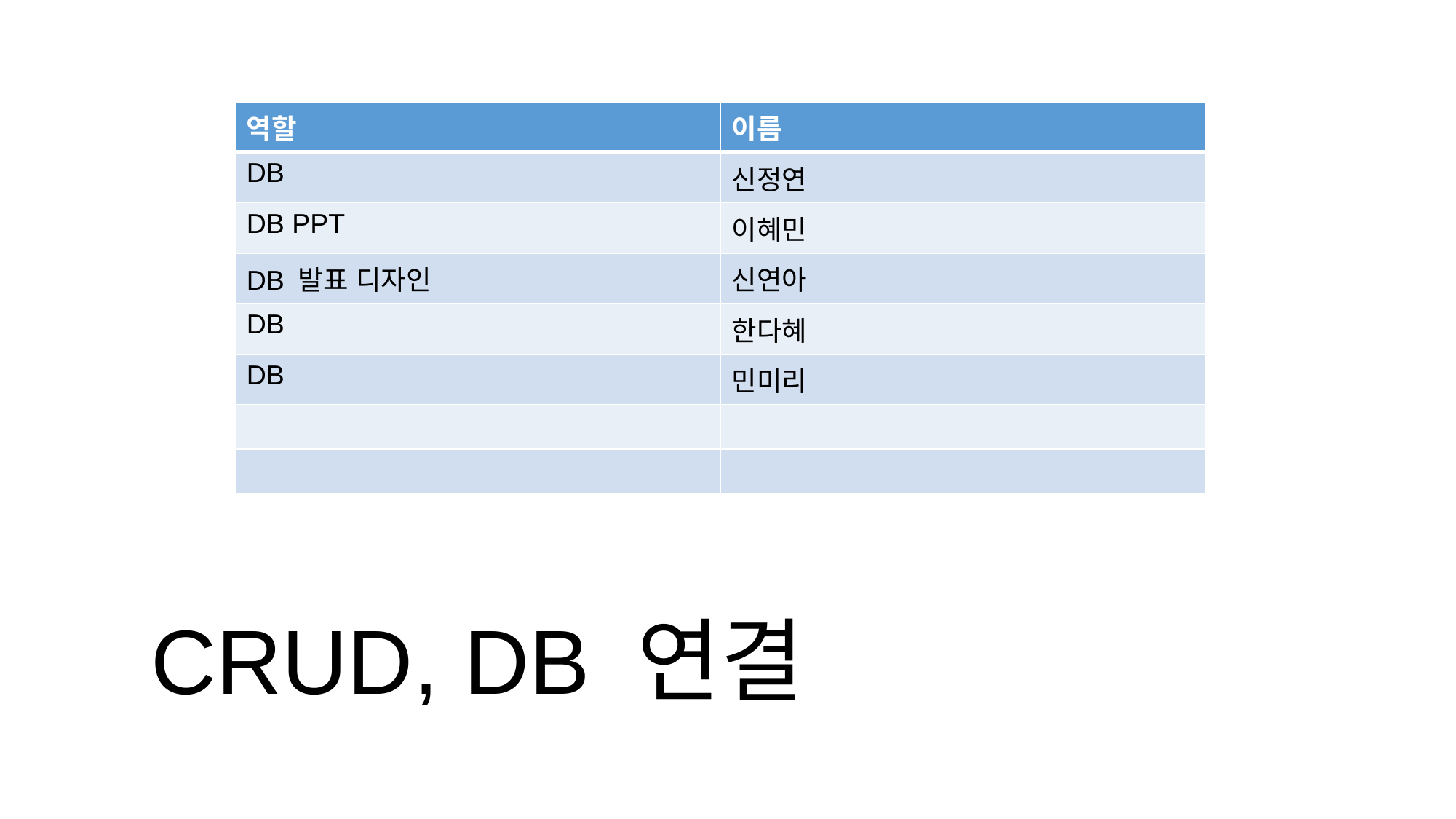

| 역할 | 이름 |
| --- | --- |
| DB | 신정연 |
| DB PPT | 이혜민 |
| DB 발표 디자인 | 신연아 |
| DB | 한다혜 |
| DB | 민미리 |
|  |  |
|  |  |
CRUD, DB 연결